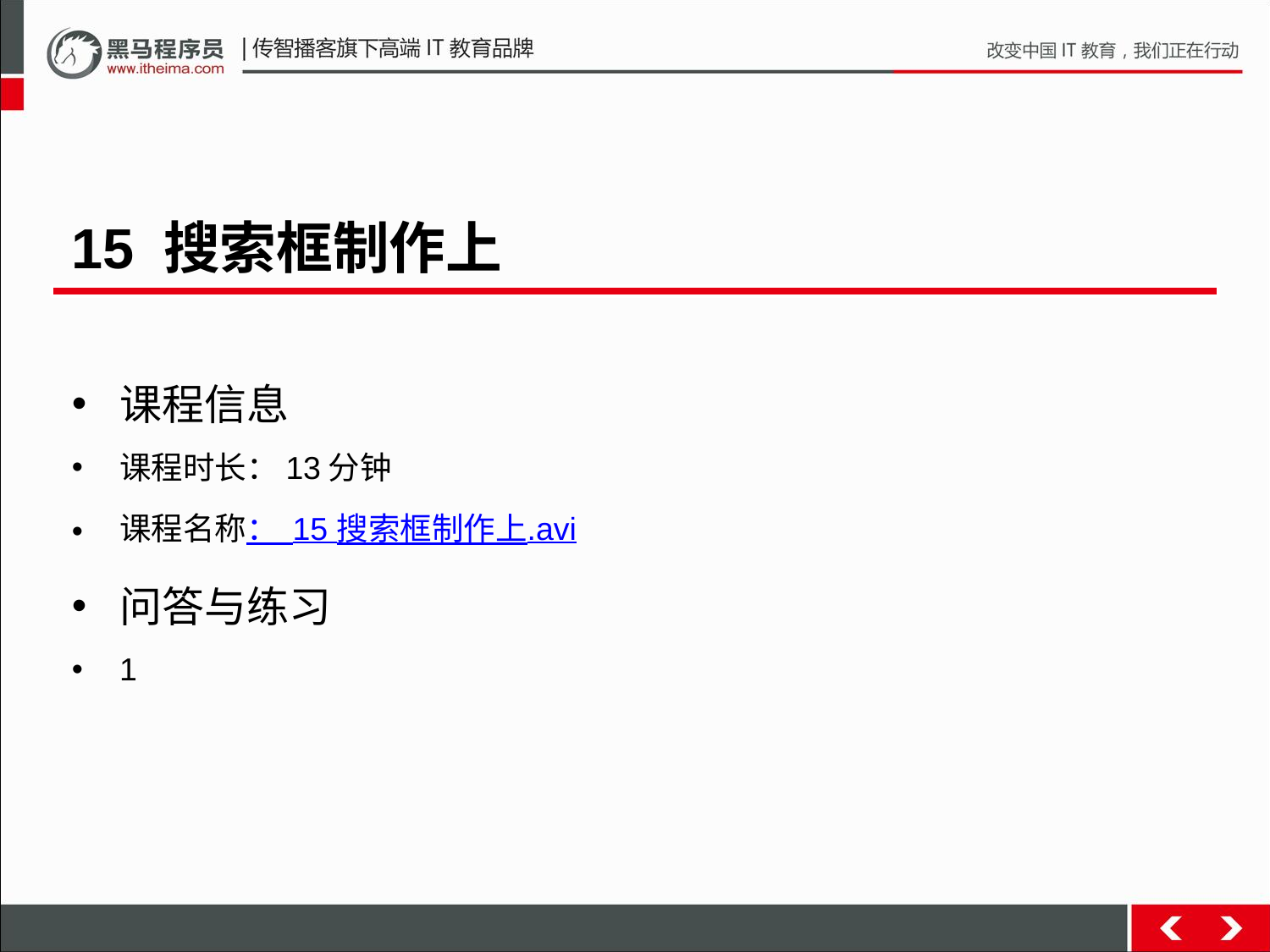

15 搜索框制作上
课程信息
课程时长：13分钟
课程名称：  15 搜索框制作上.avi
问答与练习
1